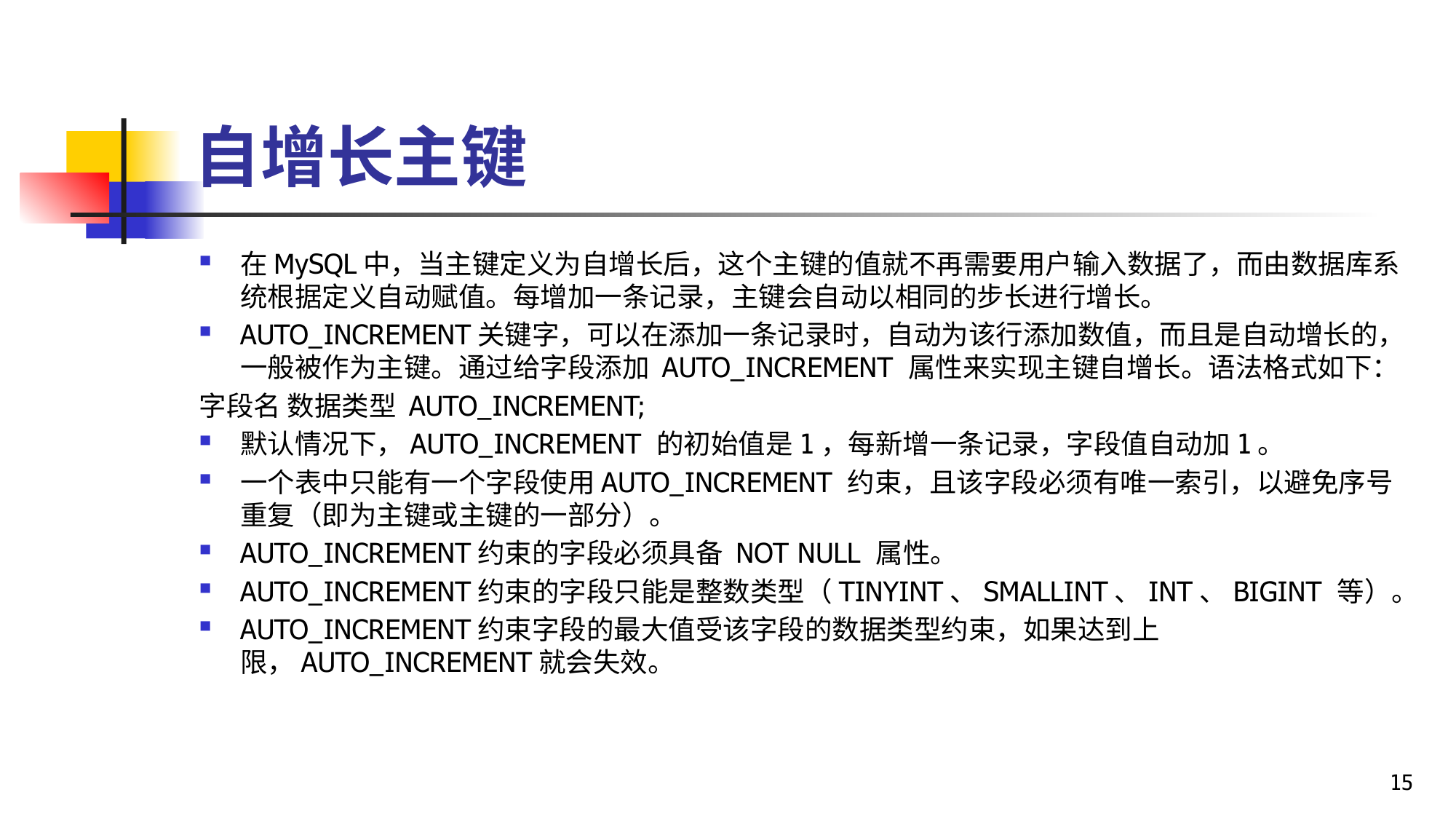

# 自增长主键
在MySQL中，当主键定义为自增长后，这个主键的值就不再需要用户输入数据了，而由数据库系统根据定义自动赋值。每增加一条记录，主键会自动以相同的步长进行增长。
AUTO_INCREMENT关键字，可以在添加一条记录时，自动为该行添加数值，而且是自动增长的，一般被作为主键。通过给字段添加 AUTO_INCREMENT 属性来实现主键自增长。语法格式如下：
字段名 数据类型 AUTO_INCREMENT;
默认情况下，AUTO_INCREMENT 的初始值是1，每新增一条记录，字段值自动加1。
一个表中只能有一个字段使用AUTO_INCREMENT 约束，且该字段必须有唯一索引，以避免序号重复（即为主键或主键的一部分）。
AUTO_INCREMENT约束的字段必须具备 NOT NULL 属性。
AUTO_INCREMENT约束的字段只能是整数类型（TINYINT、SMALLINT、INT、BIGINT 等）。
AUTO_INCREMENT约束字段的最大值受该字段的数据类型约束，如果达到上限，AUTO_INCREMENT就会失效。

15